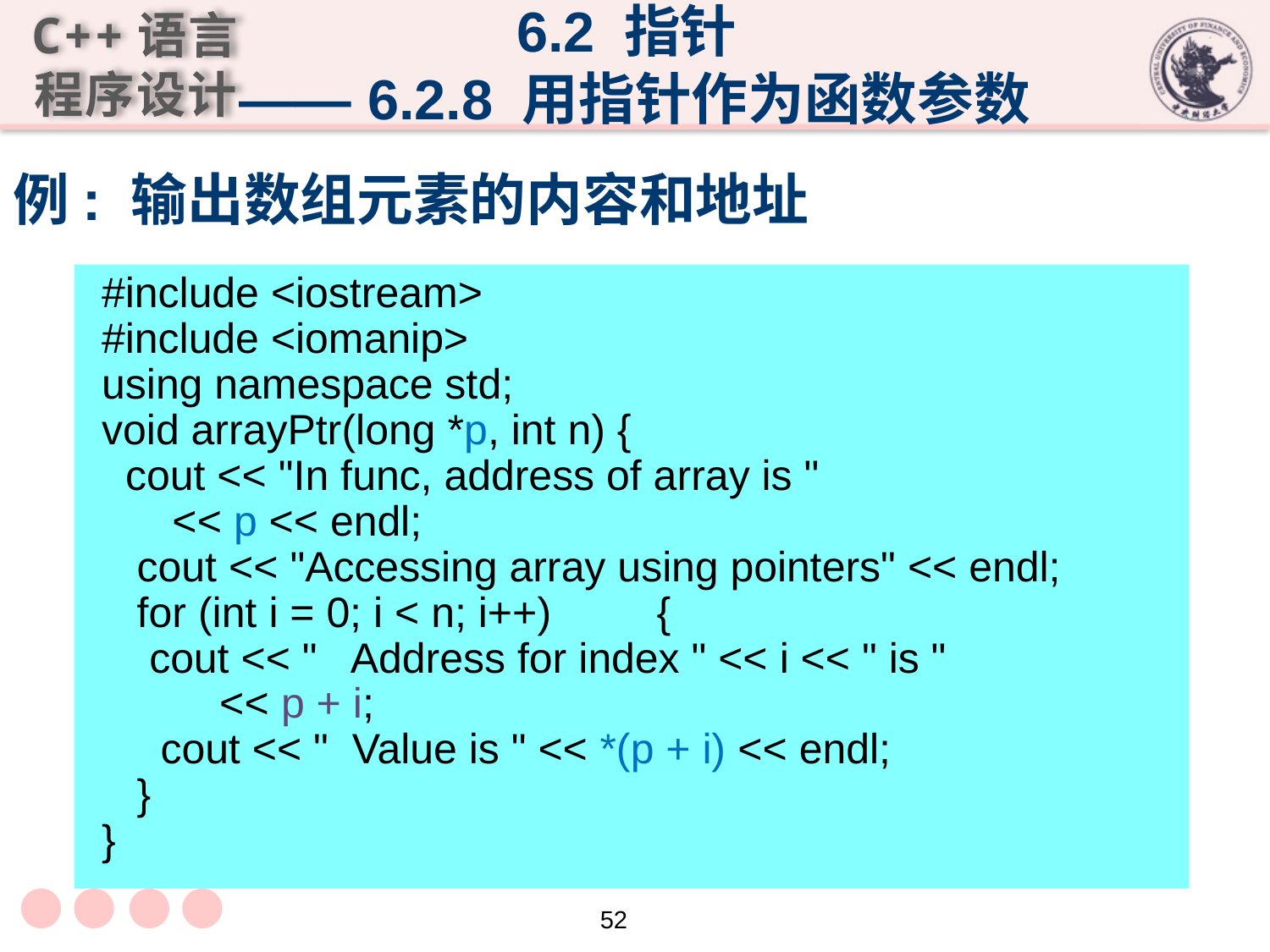

6.2 指针
 —— 6.2.8 用指针作为函数参数
# 例: 输出数组元素的内容和地址
#include <iostream>
#include <iomanip>
using namespace std;
void arrayPtr(long *p, int n) {
  cout << "In func, address of array is "
   << p << endl;
	cout << "Accessing array using pointers" << endl;
	for (int i = 0; i < n; i++)	 {
    cout << "   Address for index " << i << " is "
       << p + i;
	  cout << "  Value is " << *(p + i) << endl;
	}
}
52